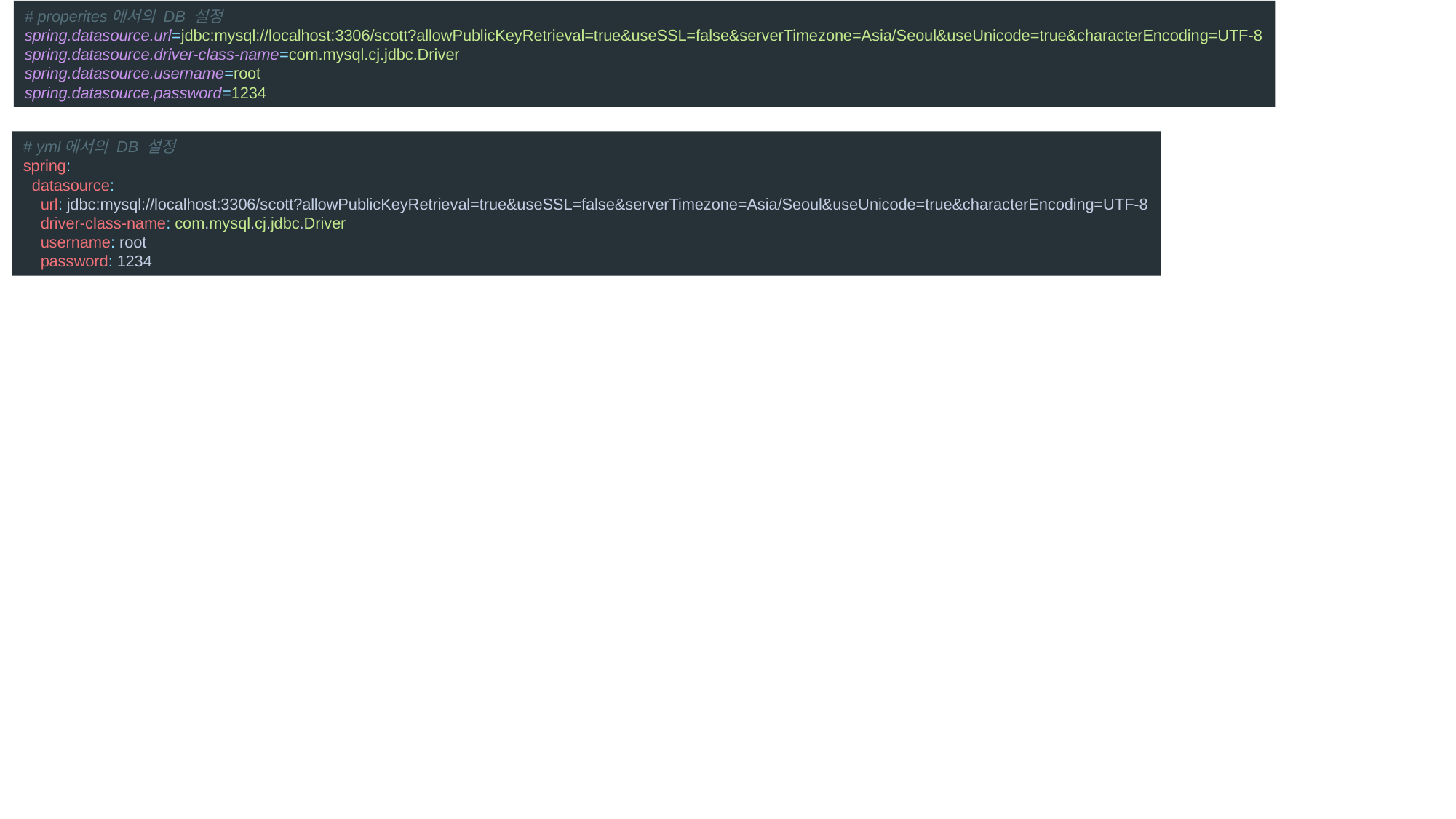

# properites에서의 DB 설정 spring.datasource.url=jdbc:mysql://localhost:3306/scott?allowPublicKeyRetrieval=true&useSSL=false&serverTimezone=Asia/Seoul&useUnicode=true&characterEncoding=UTF-8 spring.datasource.driver-class-name=com.mysql.cj.jdbc.Driver spring.datasource.username=root spring.datasource.password=1234
# yml에서의 DB 설정
spring:
  datasource:
    url: jdbc:mysql://localhost:3306/scott?allowPublicKeyRetrieval=true&useSSL=false&serverTimezone=Asia/Seoul&useUnicode=true&characterEncoding=UTF-8
    driver-class-name: com.mysql.cj.jdbc.Driver
    username: root
    password: 1234